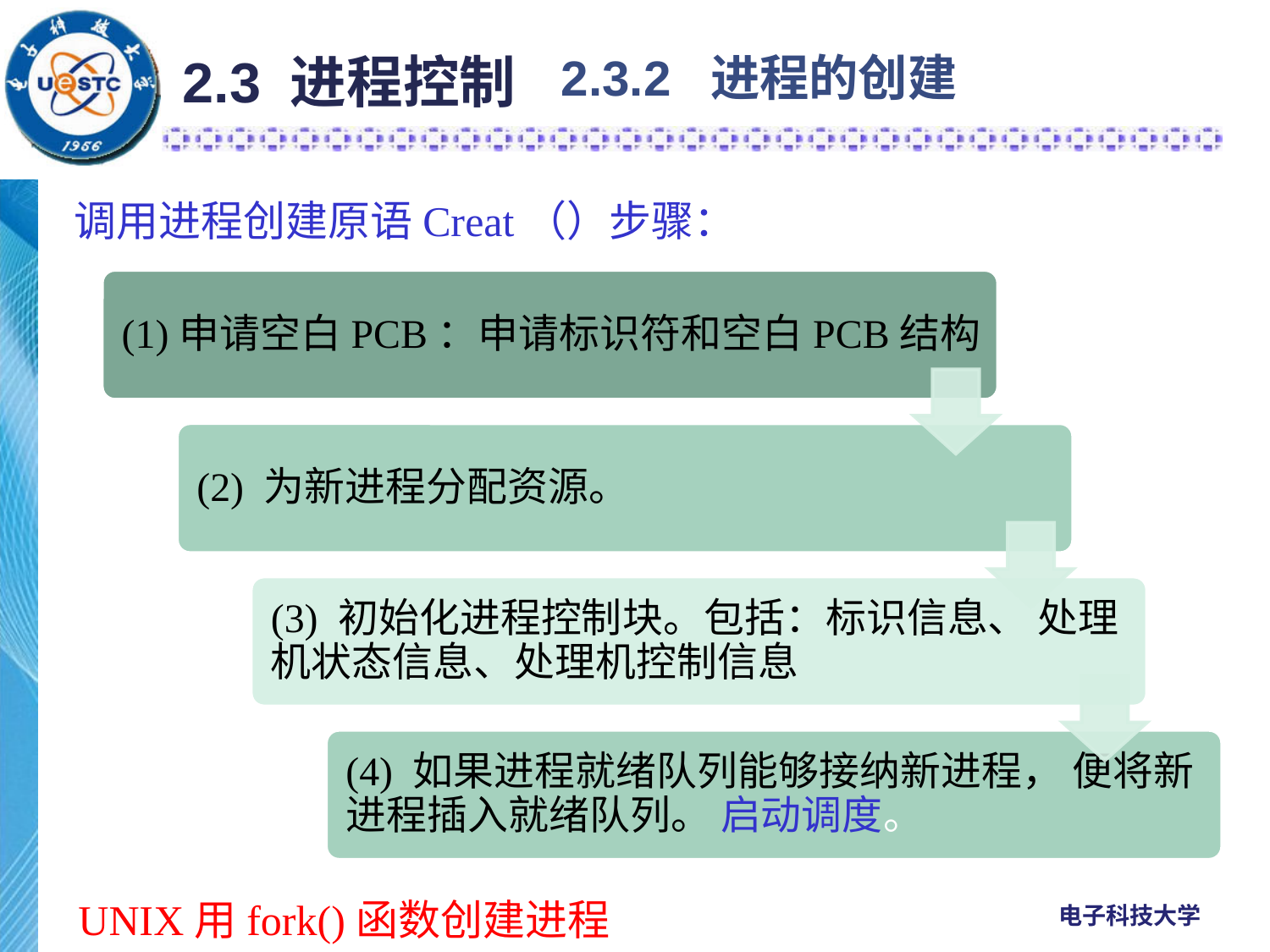

2.3 进程控制
2.3.2  进程的创建
调用进程创建原语Creat（）步骤：
(1)申请空白PCB：申请标识符和空白PCB结构
(2) 为新进程分配资源。
(3) 初始化进程控制块。包括：标识信息、 处理机状态信息、处理机控制信息
(4) 如果进程就绪队列能够接纳新进程， 便将新进程插入就绪队列。 启动调度。

UNIX用fork()函数创建进程